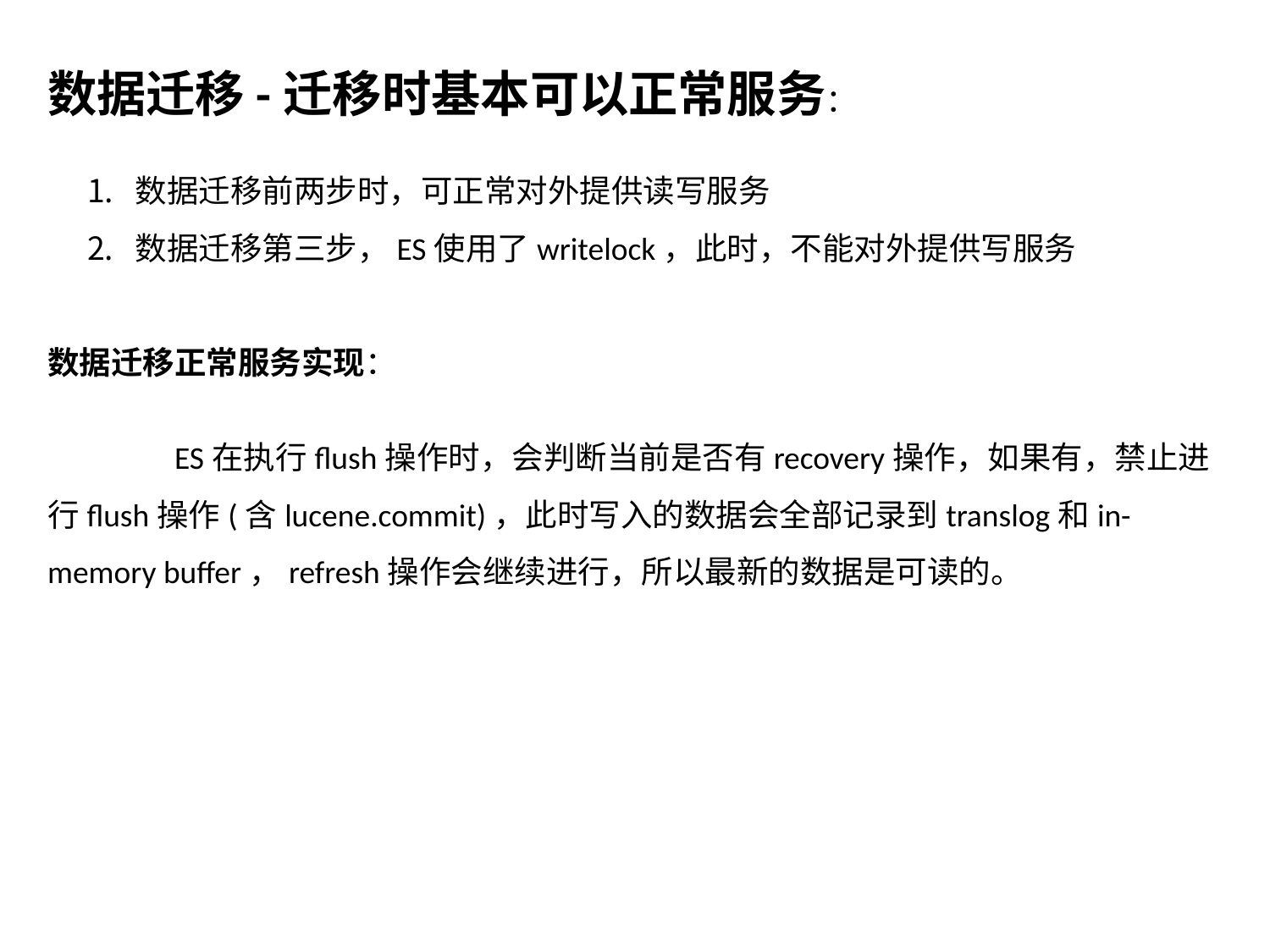

数据迁移-迁移时基本可以正常服务：
数据迁移前两步时，可正常对外提供读写服务
数据迁移第三步，ES使用了writelock，此时，不能对外提供写服务

数据迁移正常服务实现：

	ES在执行flush操作时，会判断当前是否有recovery操作，如果有，禁止进行flush操作(含lucene.commit)，此时写入的数据会全部记录到translog和in-memory buffer，refresh操作会继续进行，所以最新的数据是可读的。